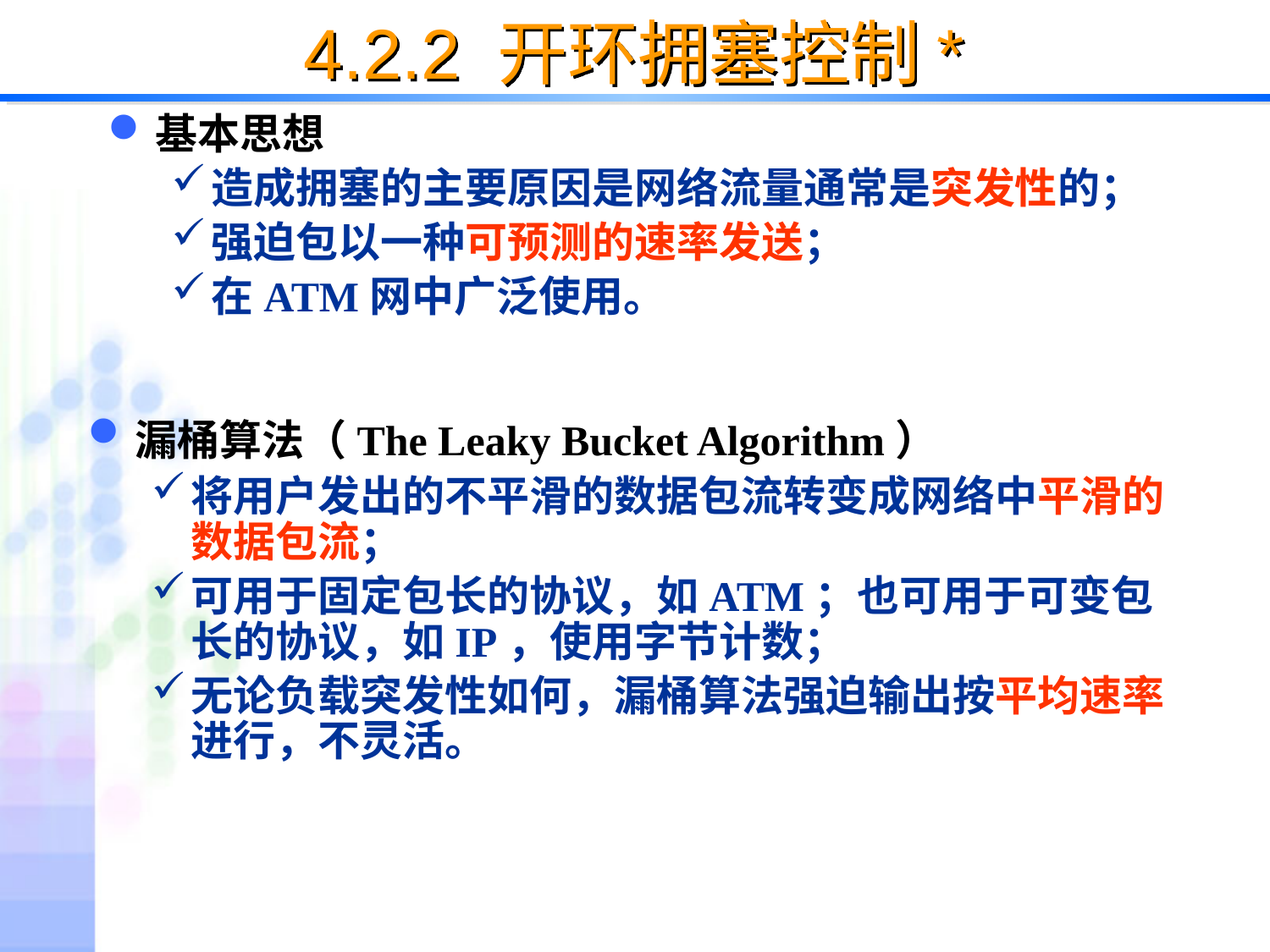

# 4.2.2 开环拥塞控制*
基本思想
造成拥塞的主要原因是网络流量通常是突发性的；
强迫包以一种可预测的速率发送；
在ATM网中广泛使用。

漏桶算法（The Leaky Bucket Algorithm）
将用户发出的不平滑的数据包流转变成网络中平滑的数据包流；
可用于固定包长的协议，如ATM；也可用于可变包长的协议，如IP，使用字节计数；
无论负载突发性如何，漏桶算法强迫输出按平均速率进行，不灵活。